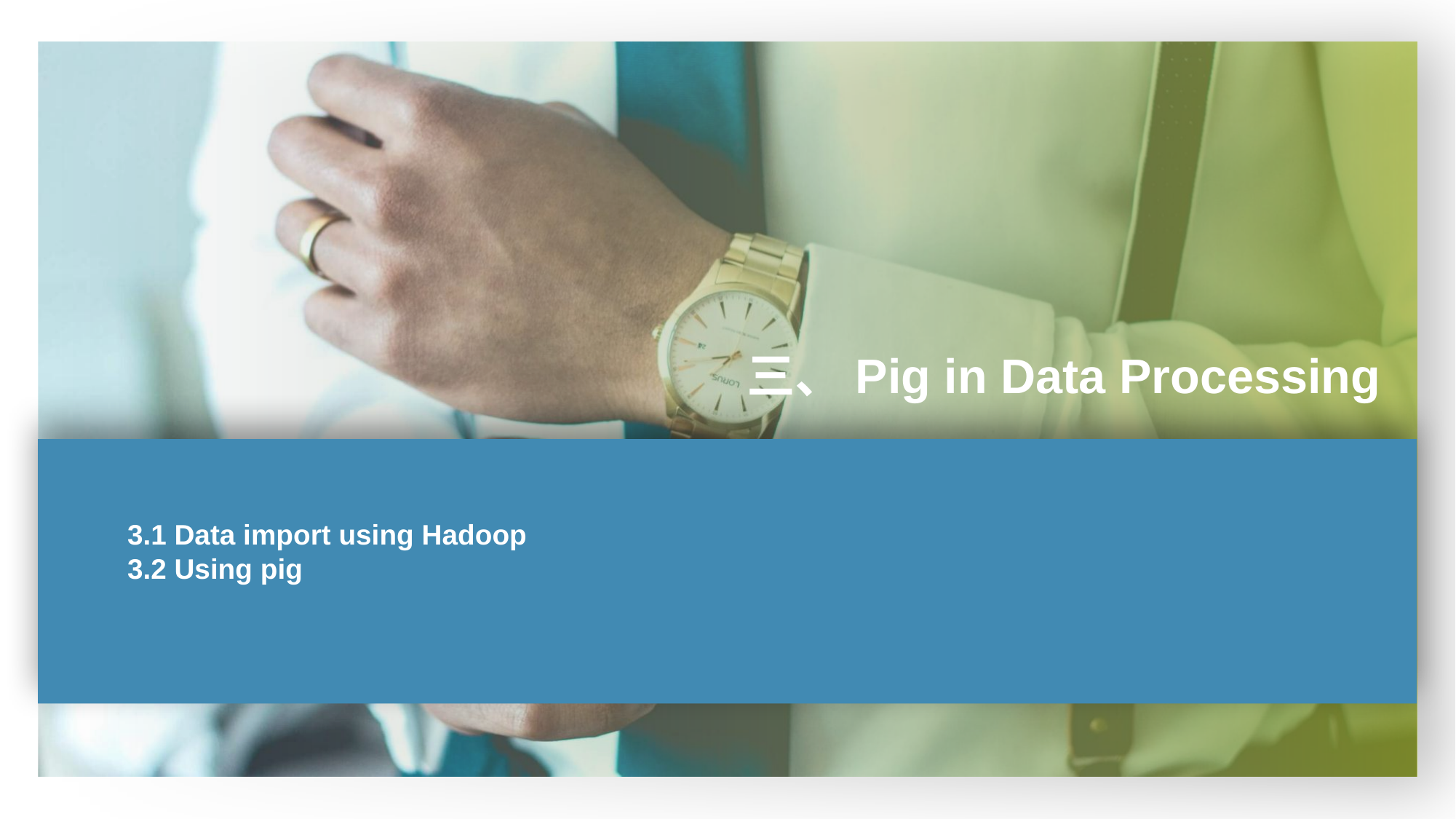

三、Pig in Data Processing

3.1 Data import using Hadoop
3.2 Using pig